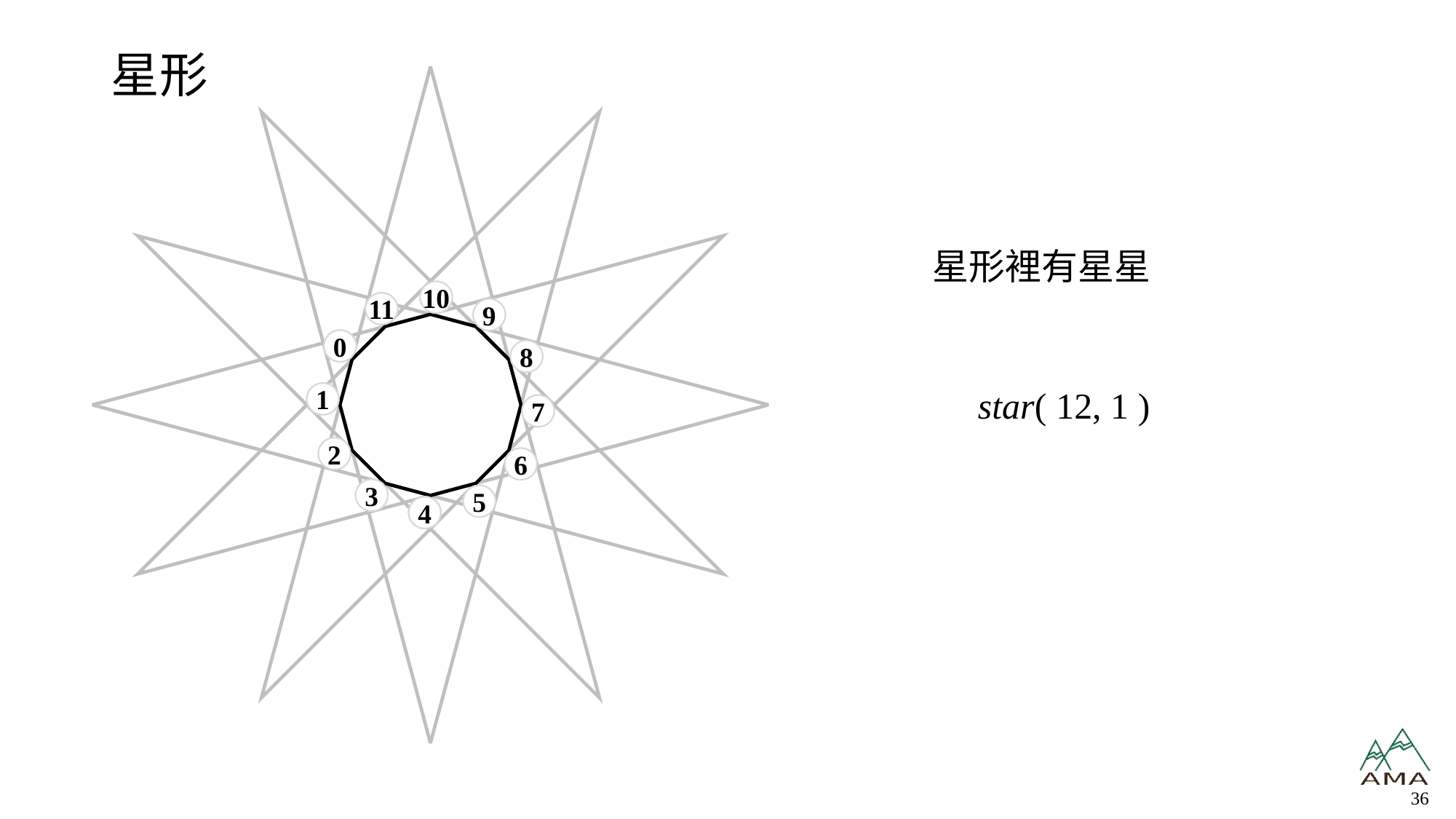

# 星形

星形裡有星星
1
10
1
11
1
9
1
0
1
8
1
1
1
7
1
2
1
6
1
3
5
5
1
4
4
4

star( 12, 1 )
36